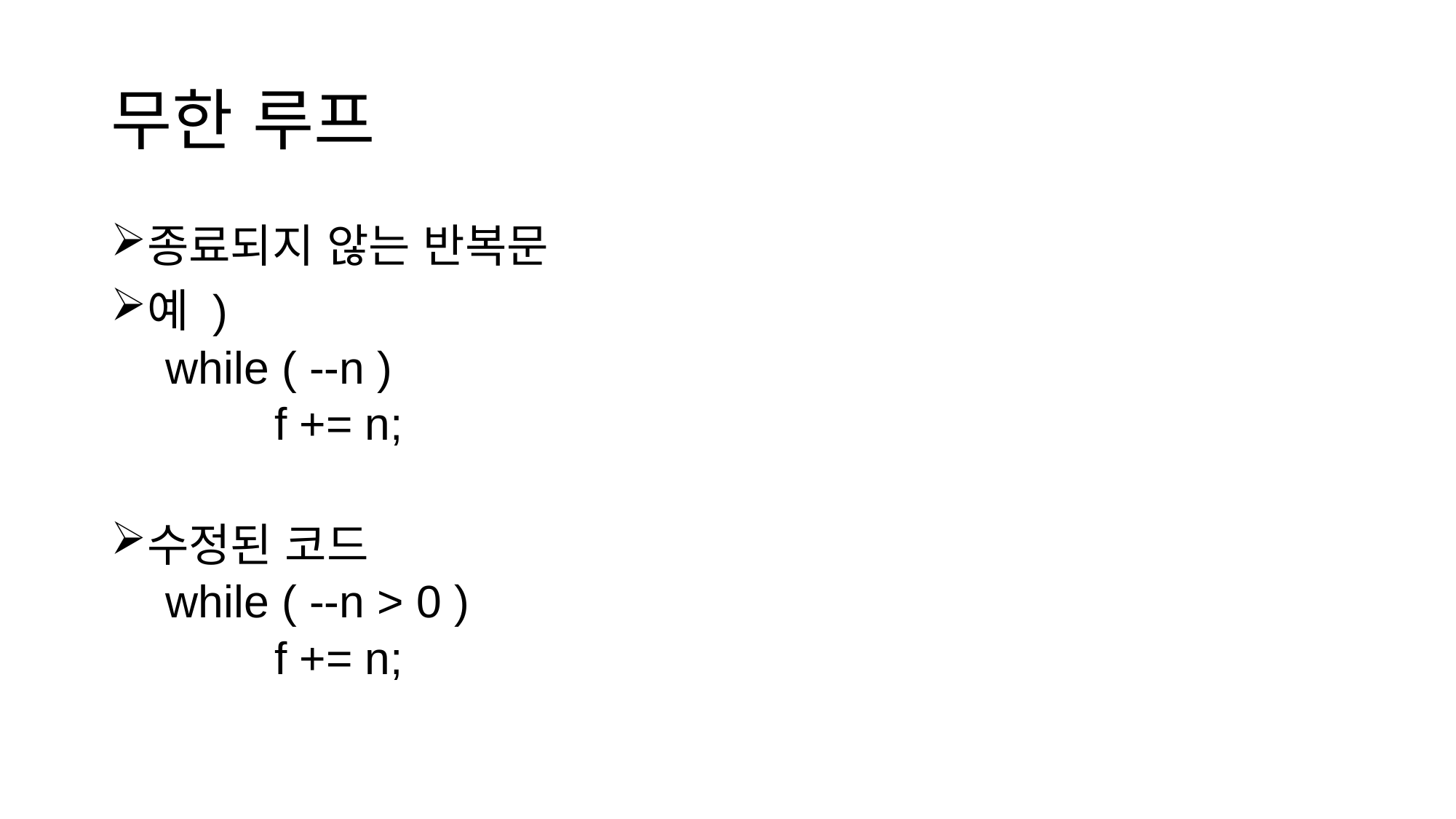

# 무한 루프
종료되지 않는 반복문
예 )
while ( --n )
	f += n;

수정된 코드
while ( --n > 0 )
	f += n;